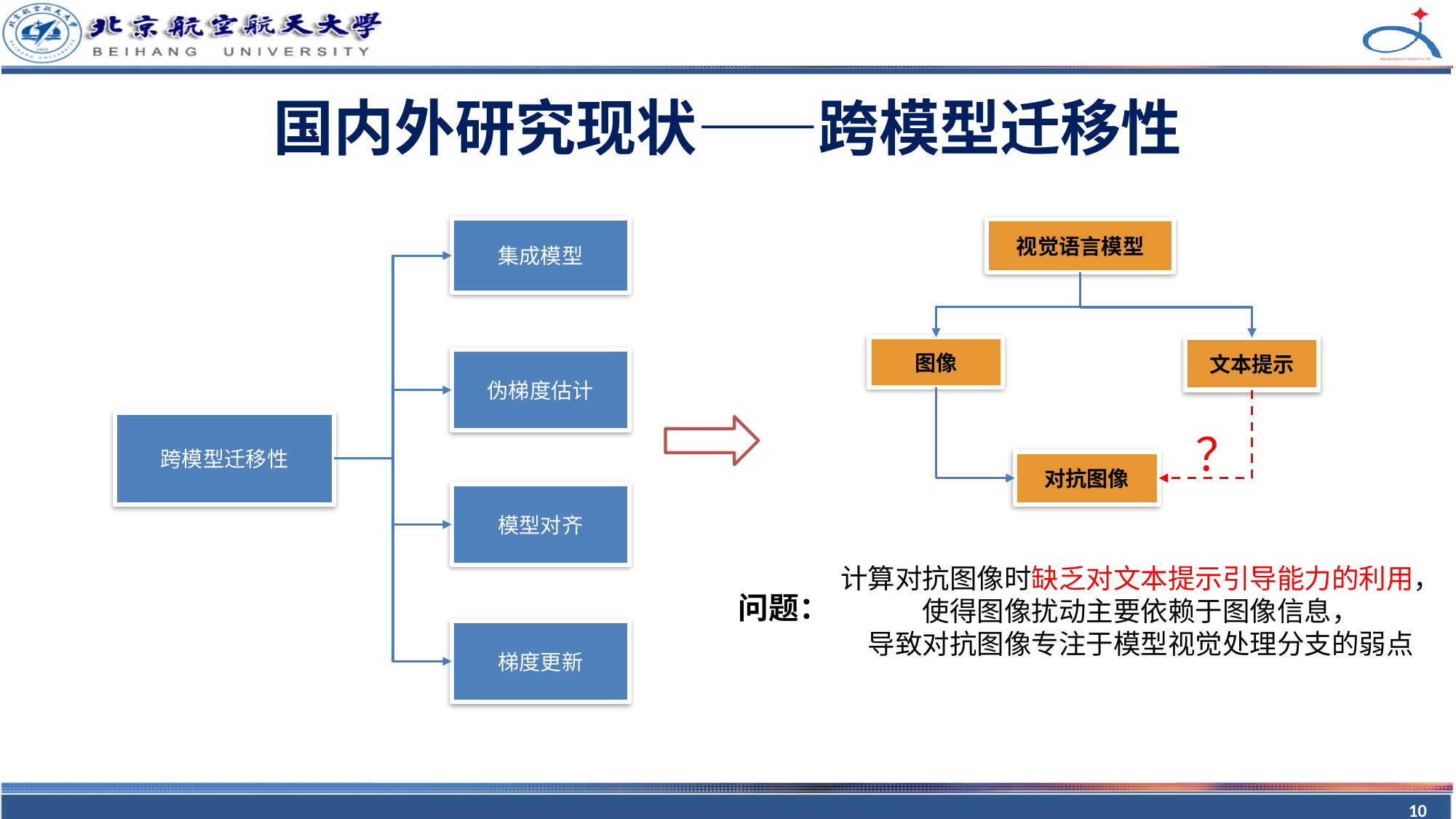

# 国内外研究现状——跨模型迁移性
集成模型
视觉语言模型
图像
文本提示
伪梯度估计

跨模型迁移性
？
对抗图像
模型对齐
计算对抗图像时缺乏对文本提示引导能力的利用，
使得图像扰动主要依赖于图像信息，
导致对抗图像专注于模型视觉处理分支的弱点
问题：
梯度更新
10